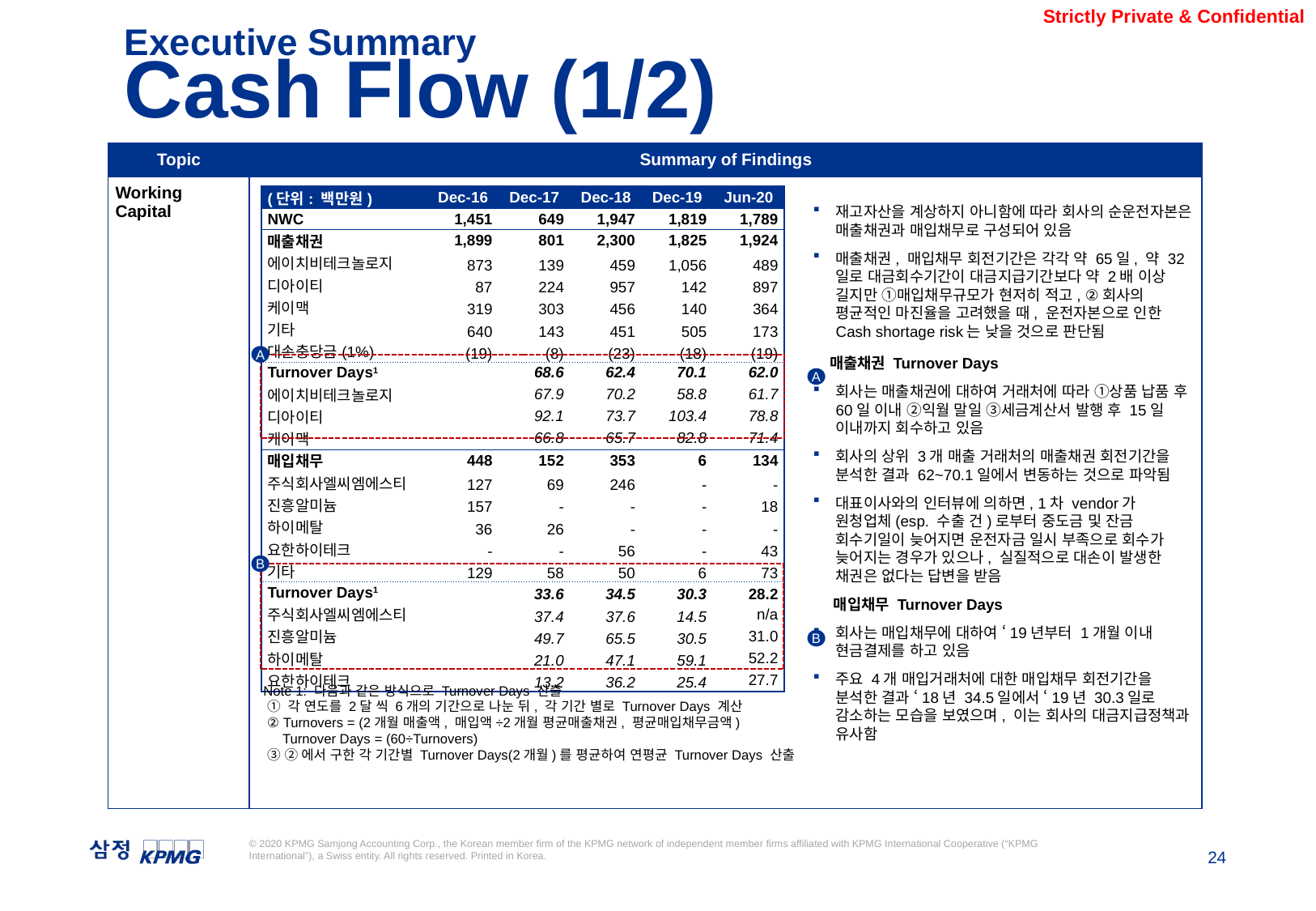

Executive Summary
Cash Flow (1/2)
| Topic | Summary of Findings |
| --- | --- |
| Working Capital |  |
| (단위: 백만원) | Dec-16 | Dec-17 | Dec-18 | Dec-19 | Jun-20 |
| --- | --- | --- | --- | --- | --- |
| NWC | 1,451 | 649 | 1,947 | 1,819 | 1,789 |
| 매출채권 | 1,899 | 801 | 2,300 | 1,825 | 1,924 |
| 에이치비테크놀로지 | 873 | 139 | 459 | 1,056 | 489 |
| 디아이티 | 87 | 224 | 957 | 142 | 897 |
| 케이맥 | 319 | 303 | 456 | 140 | 364 |
| 기타 | 640 | 143 | 451 | 505 | 173 |
| 대손충당금(1%) | (19) | (8) | (23) | (18) | (19) |
| Turnover Days1 |  | 68.6 | 62.4 | 70.1 | 62.0 |
| 에이치비테크놀로지 |  | 67.9 | 70.2 | 58.8 | 61.7 |
| 디아이티 |  | 92.1 | 73.7 | 103.4 | 78.8 |
| 케이맥 |  | 66.8 | 65.7 | 82.8 | 71.4 |
| 매입채무 | 448 | 152 | 353 | 6 | 134 |
| 주식회사엘씨엠에스티 | 127 | 69 | 246 | - | - |
| 진흥알미늄 | 157 | - | - | - | 18 |
| 하이메탈 | 36 | 26 | - | - | - |
| 요한하이테크 | - | - | 56 | - | 43 |
| 기타 | 129 | 58 | 50 | 6 | 73 |
| Turnover Days1 |  | 33.6 | 34.5 | 30.3 | 28.2 |
| 주식회사엘씨엠에스티 |  | 37.4 | 37.6 | 14.5 | n/a |
| 진흥알미늄 |  | 49.7 | 65.5 | 30.5 | 31.0 |
| 하이메탈 |  | 21.0 | 47.1 | 59.1 | 52.2 |
| 요한하이테크 |  | 13.2 | 36.2 | 25.4 | 27.7 |
재고자산을 계상하지 아니함에 따라 회사의 순운전자본은 매출채권과 매입채무로 구성되어 있음
매출채권, 매입채무 회전기간은 각각 약 65일, 약 32일로 대금회수기간이 대금지급기간보다 약 2배 이상 길지만 ①매입채무규모가 현저히 적고, ②회사의 평균적인 마진율을 고려했을 때, 운전자본으로 인한 Cash shortage risk는 낮을 것으로 판단됨
      매출채권 Turnover Days
회사는 매출채권에 대하여 거래처에 따라 ①상품 납품 후 60일 이내 ②익월 말일 ③세금계산서 발행 후 15일 이내까지 회수하고 있음
회사의 상위 3개 매출 거래처의 매출채권 회전기간을 분석한 결과 62~70.1일에서 변동하는 것으로 파악됨
대표이사와의 인터뷰에 의하면, 1차 vendor가 원청업체(esp. 수출 건)로부터 중도금 및 잔금 회수기일이 늦어지면 운전자금 일시 부족으로 회수가 늦어지는 경우가 있으나, 실질적으로 대손이 발생한 채권은 없다는 답변을 받음
    매입채무 Turnover Days
회사는 매입채무에 대하여 ‘19년부터 1개월 이내 현금결제를 하고 있음
주요 4개 매입거래처에 대한 매입채무 회전기간을 분석한 결과 ‘18년 34.5일에서 ‘19년 30.3일로 감소하는 모습을 보였으며, 이는 회사의 대금지급정책과 유사함

A

A
B

B
Note 1: 다음과 같은 방식으로 Turnover Days 산출
 ① 각 연도를 2달 씩 6개의 기간으로 나눈 뒤, 각 기간 별로 Turnover Days 계산
 ② Turnovers = (2개월 매출액, 매입액÷2개월 평균매출채권, 평균매입채무금액)
     Turnover Days = (60÷Turnovers)
 ③ ②에서 구한 각 기간별 Turnover Days(2개월)를 평균하여 연평균 Turnover Days 산출